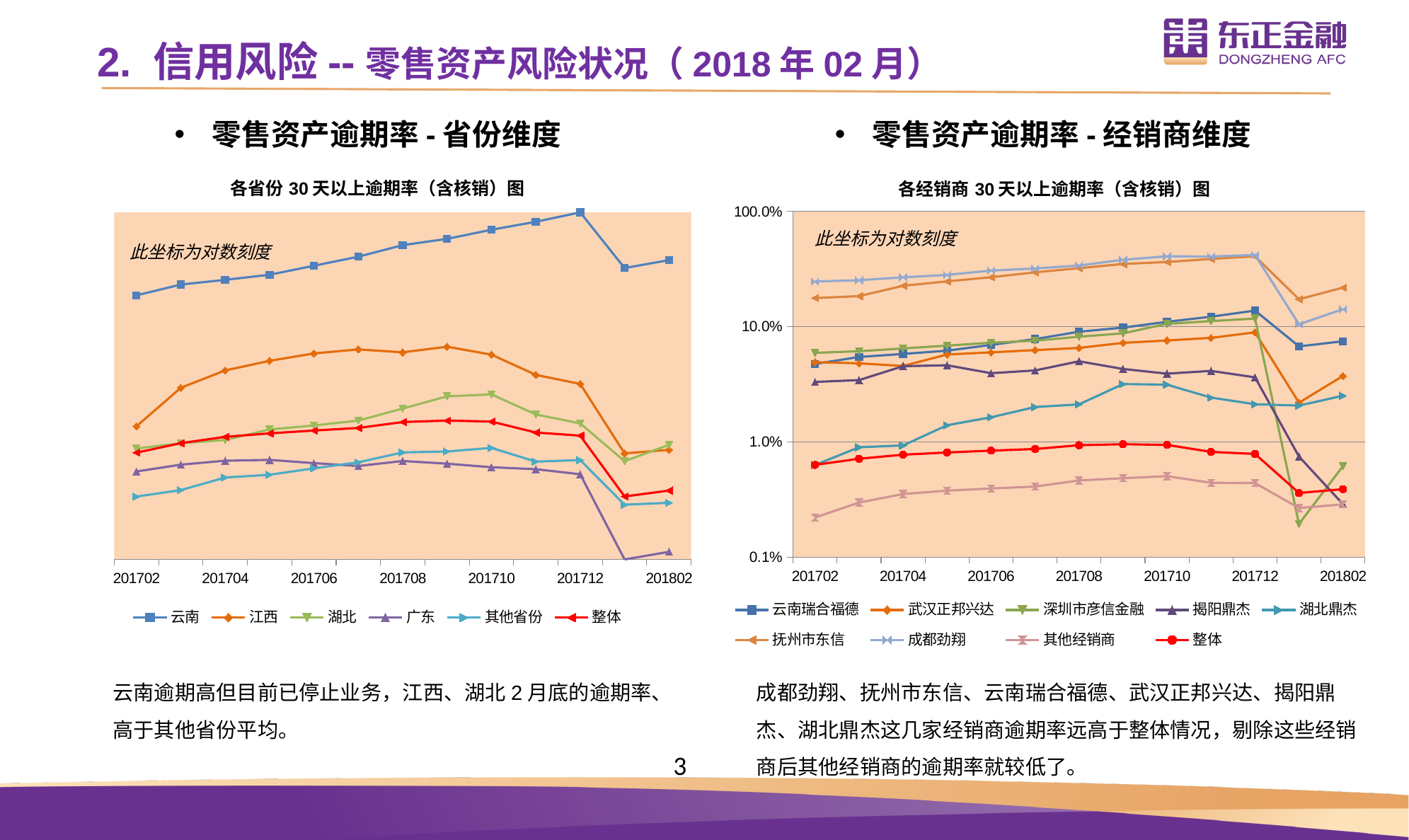

2. 信用风险--零售资产风险状况（2018年02月）
   零售资产逾期率-省份维度
   零售资产逾期率-经销商维度

### Chart: 各省份30天以上逾期率（含核销）图

| Category | 云南 | 江西 | 湖北 | 广东 | 其他省份 | 整体 |
|---|---|---|---|---|---|---|
| 201702 | 0.047618912160034714 | 0.008880414768977695 | 0.006691698767543493 | 0.004981391242008518 | 0.003612158186358935 | 0.0063364504912008825 |
|  | 0.05470560765676344 | 0.014568851295590622 | 0.007149270244164913 | 0.005437093807243701 | 0.003924081932486911 | 0.0071611866642698535 |
| 201704 | 0.058141096766873755 | 0.0181988640664337 | 0.007459798973490556 | 0.005714449793688394 | 0.004611330423080645 | 0.007764468119488712 |
|  | 0.0620619486003117 | 0.02058382705182661 | 0.008532575885220654 | 0.00577912806269853 | 0.004775159008307751 | 0.008118755191171148 |
| 201706 | 0.06962483981958736 | 0.022636385357344812 | 0.008982297233955732 | 0.0055421318033331834 | 0.005188056219988927 | 0.008417021583642456 |
|  | 0.07819395073420297 | 0.023825434295696963 | 0.009561608333359804 | 0.0053422023110378134 | 0.005603789347509256 | 0.00870129595585866 |
| 201708 | 0.09066640778171325 | 0.02295977271078283 | 0.01115778942150952 | 0.0056965900232428335 | 0.006356875647769103 | 0.009387219873174707 |
|  | 0.09824683162842102 | 0.02466849352946148 | 0.01305838598463762 | 0.005504326859112571 | 0.006437798673934684 | 0.009569987499895877 |
| 201710 | 0.110468385302763 | 0.02228215124171525 | 0.013388520603138738 | 0.005258960999453894 | 0.006739515572862237 | 0.009442723051875095 |
|  | 0.12230868665354355 | 0.017192998630921757 | 0.010346939219134231 | 0.005128893332196132 | 0.005650601624955986 | 0.00821055990959477 |
| 201712 | 0.1381138325592199 | 0.015306939898735534 | 0.00922757439104285 | 0.004806937827360554 | 0.0057664589738563084 | 0.007881519215948351 |
|  | 0.06761897698646416 | 0.006280392290859637 | 0.005682880937765727 | 0.0016130220270691065 | 0.0032534892142642552 | 0.00361477511904724 |
| 201802 | 0.0748489082269375 | 0.006574612930985112 | 0.007009134070643624 | 0.0017786796111785832 | 0.003334749946555161 | 0.003900905936858624 |

### Chart: 各经销商30天以上逾期率（含核销）图

| Category | 云南瑞合福德 | 武汉正邦兴达 | 深圳市彦信金融 | 揭阳鼎杰 | 湖北鼎杰 | 抚州市东信 | 成都劲翔 | 其他经销商 | 整体 |
|---|---|---|---|---|---|---|---|---|---|
| 201702 | 0.047618912160034714 | 0.0492920560876023 | 0.05941515250052798 | 0.03322342176033102 | 0.006323370227884891 | 0.17754745099262556 | 0.24695941158993426 | 0.002212269460199779 | 0.00633645049120085 |
|  | 0.05470560765676321 | 0.04818872274326631 | 0.061354762928429084 | 0.034477984304105015 | 0.009007301284634105 | 0.18447912889659326 | 0.2533655281417021 | 0.0029855708497335356 | 0.007161186664269853 |
| 201704 | 0.05814109676687379 | 0.0457103144791184 | 0.06486033133776549 | 0.045540593637896684 | 0.009338102993659626 | 0.2267581340515432 | 0.2684059521077338 | 0.00353936649584065 | 0.007764468119488709 |
|  | 0.06206194860031169 | 0.057477280352864174 | 0.06861933557601606 | 0.0463684177453798 | 0.013983640283043023 | 0.24763385376725816 | 0.28182685471885205 | 0.0037847942975514615 | 0.008118755191171145 |
| 201706 | 0.06962483981958736 | 0.059985190423544874 | 0.07276084436257278 | 0.03957908166348976 | 0.01640214446606821 | 0.2691279288158393 | 0.3071007471812134 | 0.003957197764158836 | 0.008417021583642454 |
|  | 0.07819395073420297 | 0.06270311347380532 | 0.07566493356830574 | 0.041790529471369485 | 0.020142568748829952 | 0.2966787469835724 | 0.3201330725617066 | 0.004107015665945147 | 0.00870129595585866 |
| 201708 | 0.09066640778171292 | 0.0655688609678087 | 0.08200901104828685 | 0.05019738746007191 | 0.02122764097472402 | 0.32226769396245486 | 0.3400302507286998 | 0.004644518389228386 | 0.009387219873174682 |
|  | 0.09824683162842102 | 0.07253948592529197 | 0.08764029727912355 | 0.04305491973901723 | 0.03185405000162325 | 0.3507542766340709 | 0.3812786246625204 | 0.004851878195638045 | 0.009569987499895872 |
| 201710 | 0.1104683853027634 | 0.07608024852815486 | 0.1060557610341495 | 0.039199082325625245 | 0.03147266515419785 | 0.36450808056786416 | 0.4089102463587223 | 0.0050569051657104284 | 0.009442723051875095 |
|  | 0.12230868665354355 | 0.08009743358695437 | 0.11202840228123412 | 0.041432760397319864 | 0.024311863987453976 | 0.38748539138199944 | 0.40673261415456397 | 0.00443120706379622 | 0.008210559909594772 |
| 201712 | 0.1381138325592196 | 0.08946393839117849 | 0.11783055130118154 | 0.03642618013421885 | 0.021287856366530595 | 0.40902830822142466 | 0.4197140604579128 | 0.0044045174388206995 | 0.007881519215948346 |
|  | 0.06761897698646416 | 0.021946605744620533 | 0.0019473267886153081 | 0.0074809815507303834 | 0.020728422953196074 | 0.17322884750090248 | 0.10499257786417915 | 0.002676564589650843 | 0.00361477511904724 |
| 201802 | 0.0748489082269375 | 0.03748846108249684 | 0.006184196592383446 | 0.002889030075521629 | 0.025227006221689444 | 0.21861998769044244 | 0.14226864757410132 | 0.002880838164809515 | 0.0039009059368586237 |
此坐标为对数刻度
云南逾期高但目前已停止业务，江西、湖北2月底的逾期率、高于其他省份平均。
成都劲翔、抚州市东信、云南瑞合福德、武汉正邦兴达、揭阳鼎杰、湖北鼎杰这几家经销商逾期率远高于整体情况，剔除这些经销商后其他经销商的逾期率就较低了。